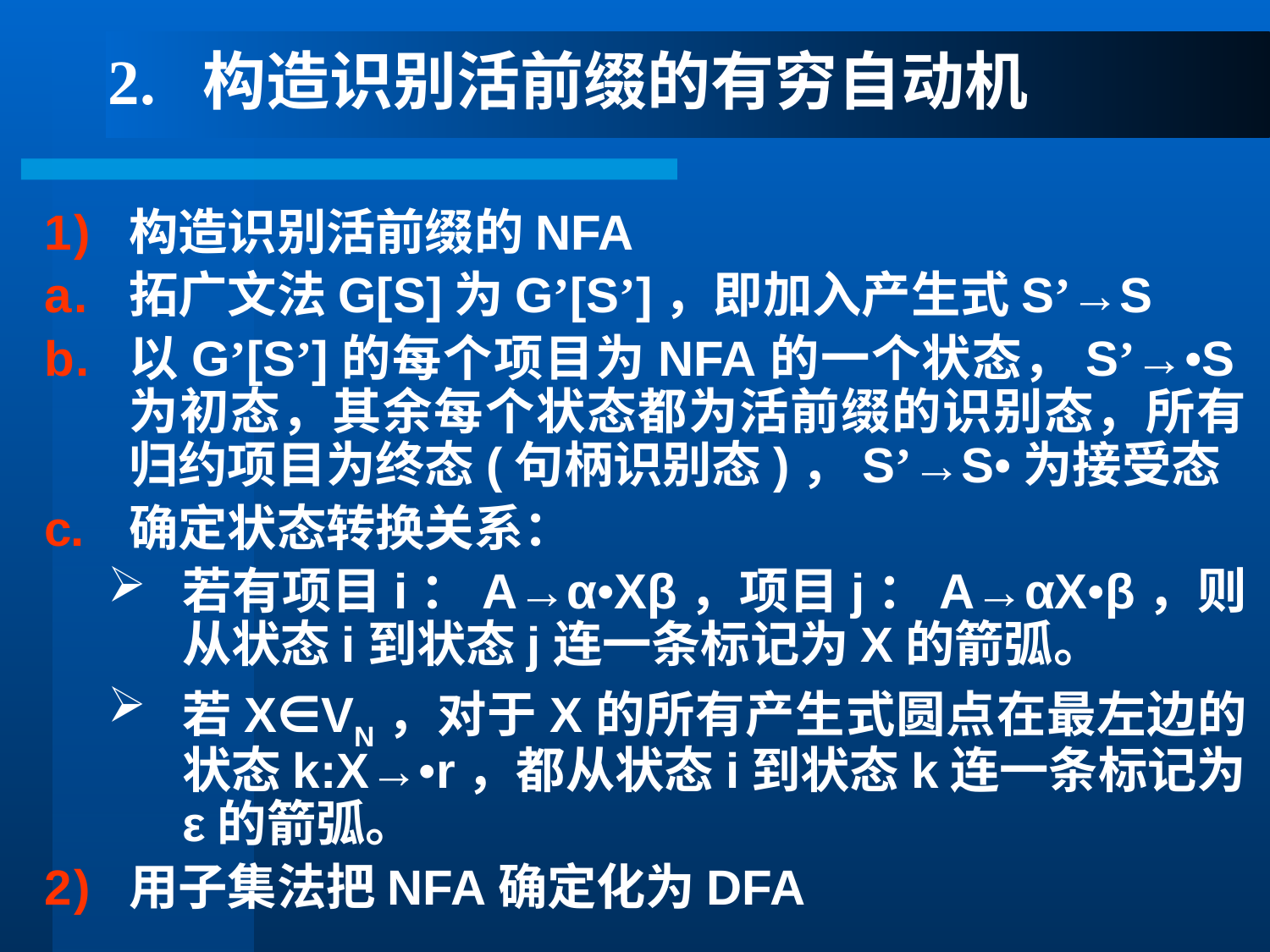

# 2.  构造识别活前缀的有穷自动机
构造识别活前缀的NFA
拓广文法G[S]为G’[S’]，即加入产生式S’→S
以G’[S’]的每个项目为NFA的一个状态，S’→•S为初态，其余每个状态都为活前缀的识别态，所有归约项目为终态(句柄识别态)，S’→S•为接受态
确定状态转换关系：
若有项目i：A→α•Xβ，项目j：A→αX•β，则从状态i到状态j连一条标记为X的箭弧。
若X∈VN，对于X的所有产生式圆点在最左边的状态k:X→•r，都从状态i到状态k连一条标记为ε的箭弧。
用子集法把NFA确定化为DFA